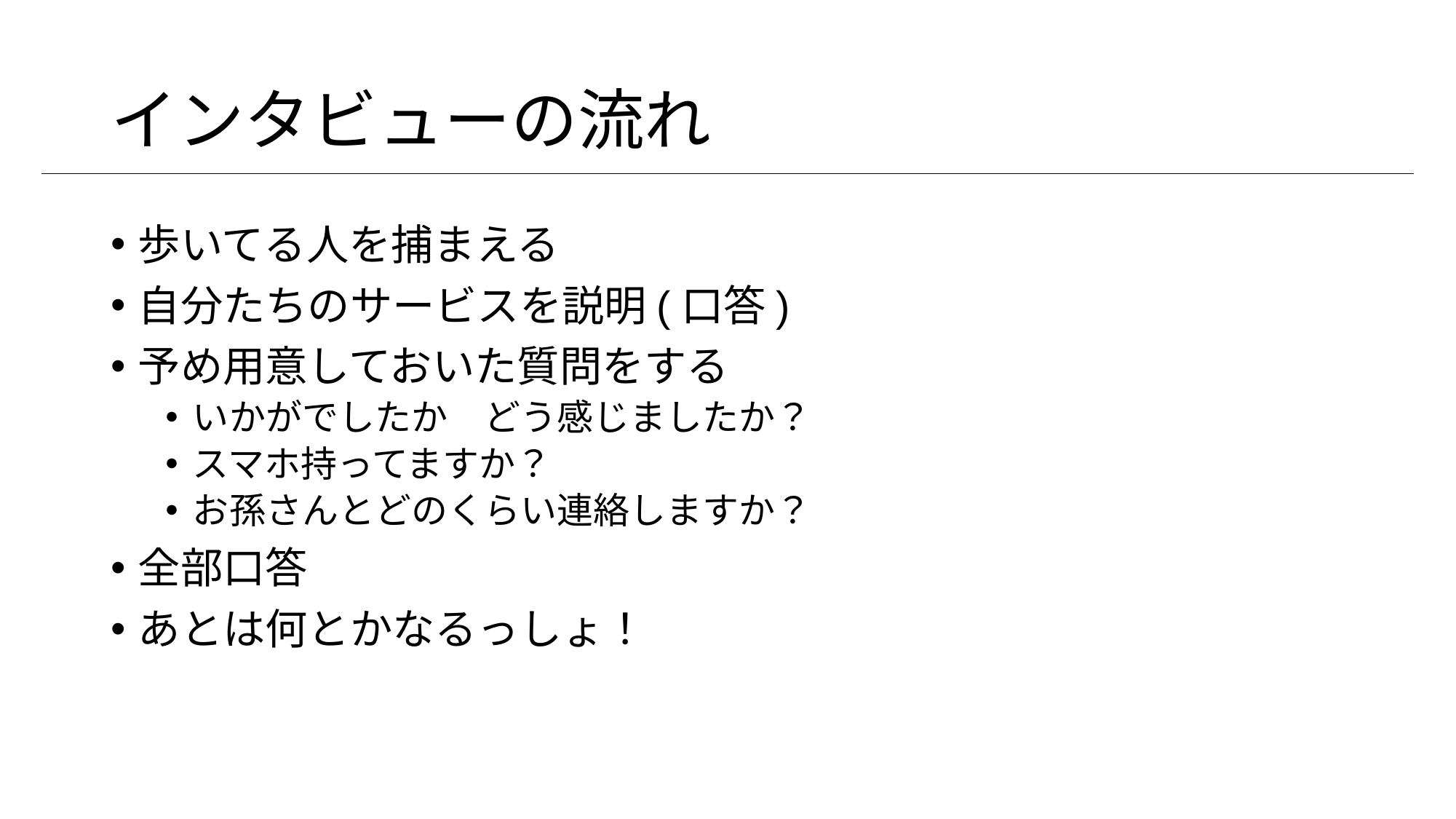

# インタビューの流れ
歩いてる人を捕まえる
自分たちのサービスを説明(口答)
予め用意しておいた質問をする
いかがでしたか　どう感じましたか？
スマホ持ってますか？
お孫さんとどのくらい連絡しますか？
全部口答
あとは何とかなるっしょ！